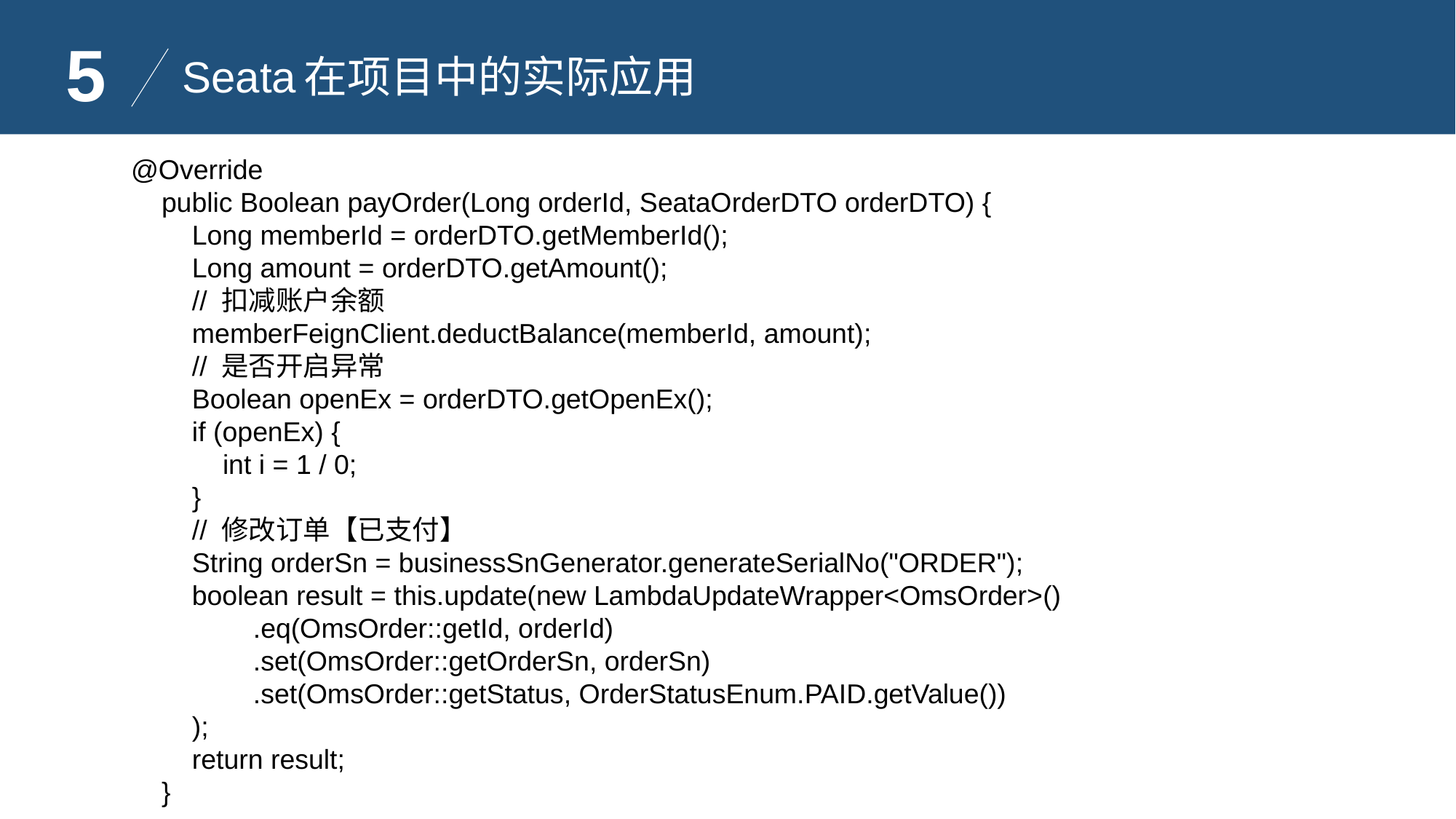

5
Seata在项目中的实际应用
@Override
    public Boolean payOrder(Long orderId, SeataOrderDTO orderDTO) {
        Long memberId = orderDTO.getMemberId();
        Long amount = orderDTO.getAmount();
        // 扣减账户余额
        memberFeignClient.deductBalance(memberId, amount);
        // 是否开启异常
        Boolean openEx = orderDTO.getOpenEx();
        if (openEx) {
            int i = 1 / 0;
        }
        // 修改订单【已支付】
        String orderSn = businessSnGenerator.generateSerialNo("ORDER");
        boolean result = this.update(new LambdaUpdateWrapper<OmsOrder>()
                .eq(OmsOrder::getId, orderId)
                .set(OmsOrder::getOrderSn, orderSn)
                .set(OmsOrder::getStatus, OrderStatusEnum.PAID.getValue())
        );
        return result;
    }